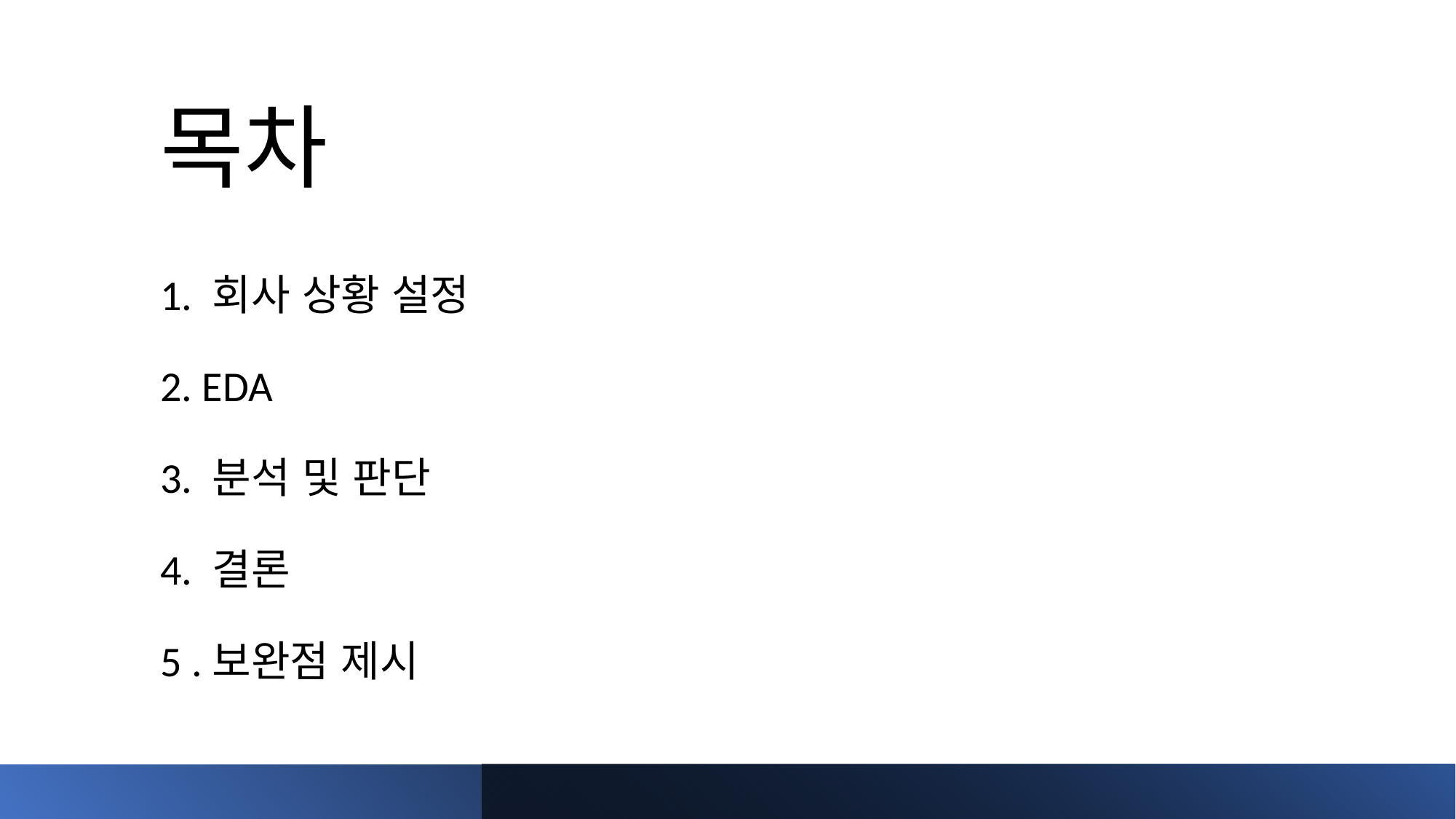

# 목차
1. 회사 상황 설정
2. EDA
3. 분석 및 판단
4. 결론
5 .보완점 제시